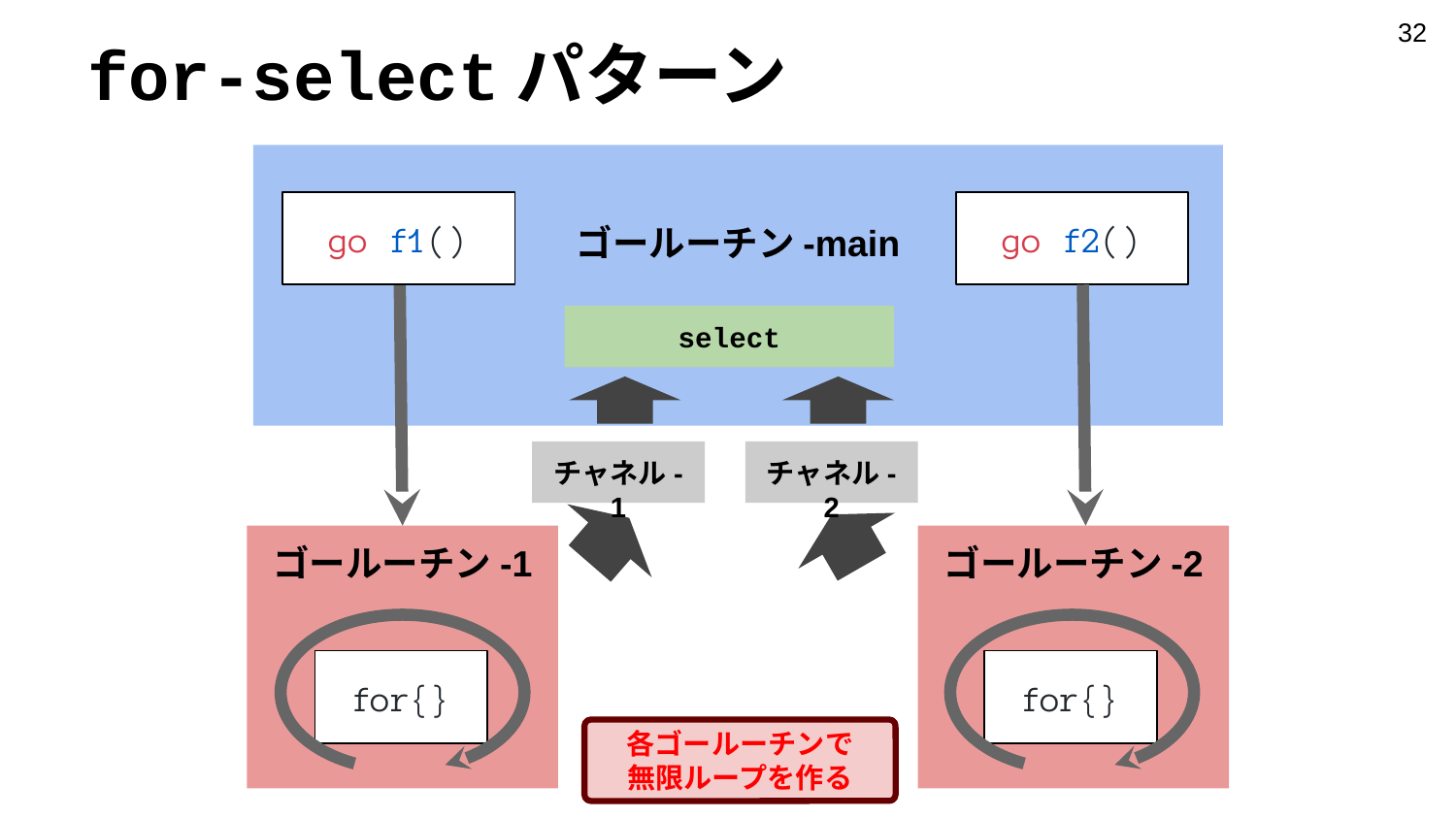

32
# for-selectパターン
ゴールーチン-main

go f1()
go f2()
select

チャネル-2
チャネル-1

ゴールーチン-1

ゴールーチン-2

for{}
for{}
各ゴールーチンで
無限ループを作る